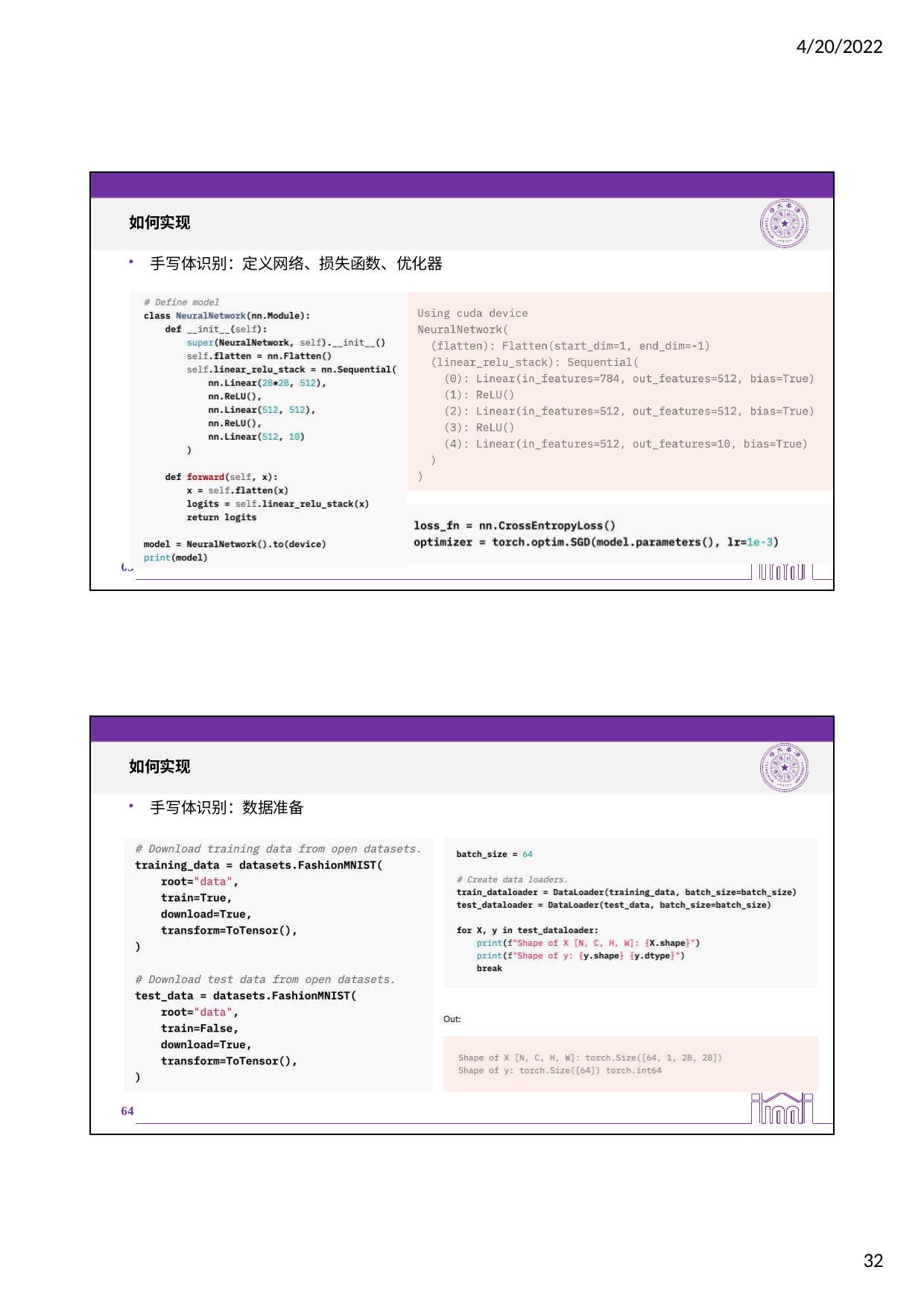

4/20/2022

如何实现

手写体识别：定义网络、损失函数、优化器

6

3

如何实现

手写体识别：数据准备

64

32